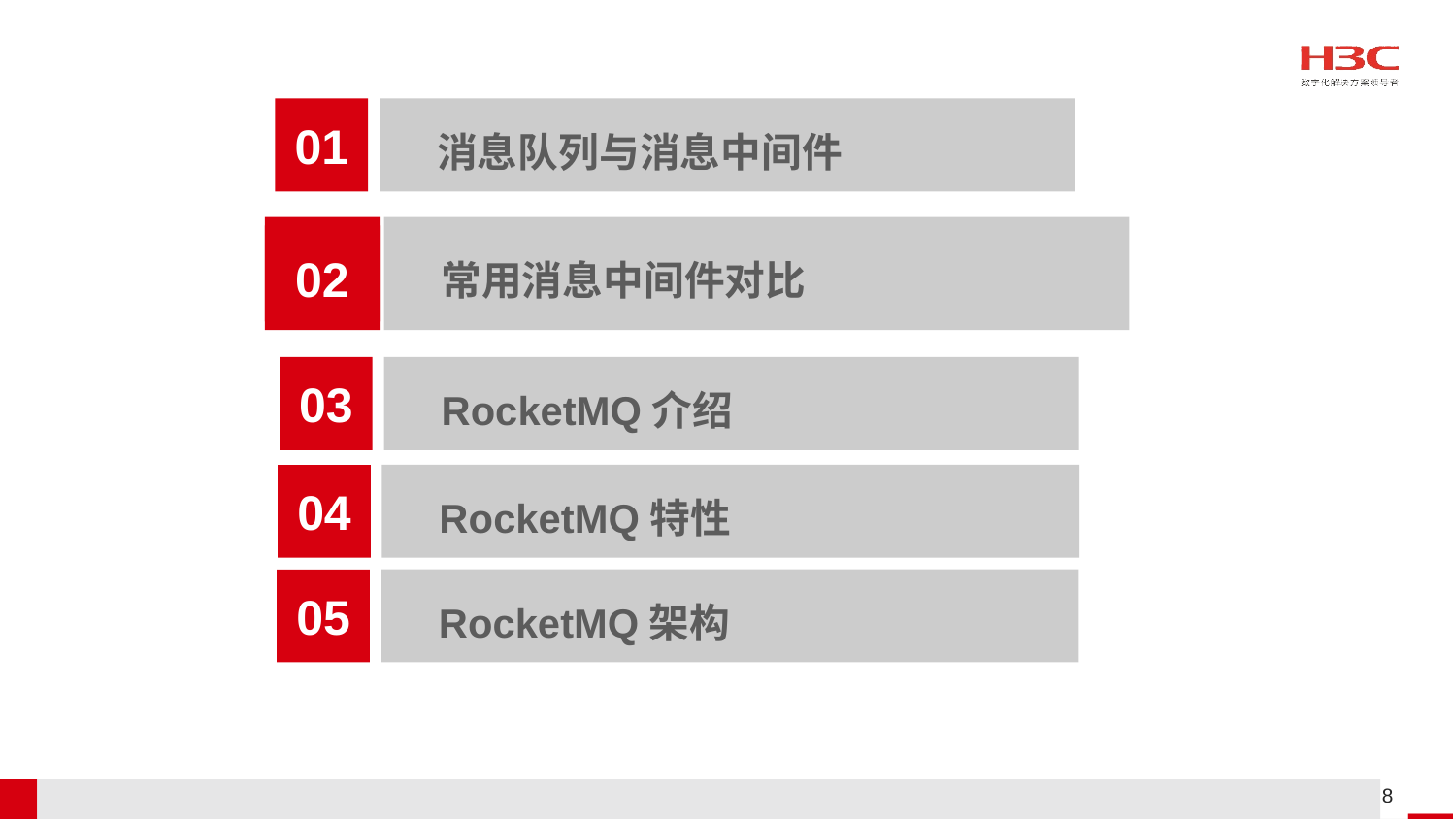

01
消息队列与消息中间件
01
常用消息中间件对比
02
03
RocketMQ介绍
RocketMQ特性
04
RocketMQ架构
05